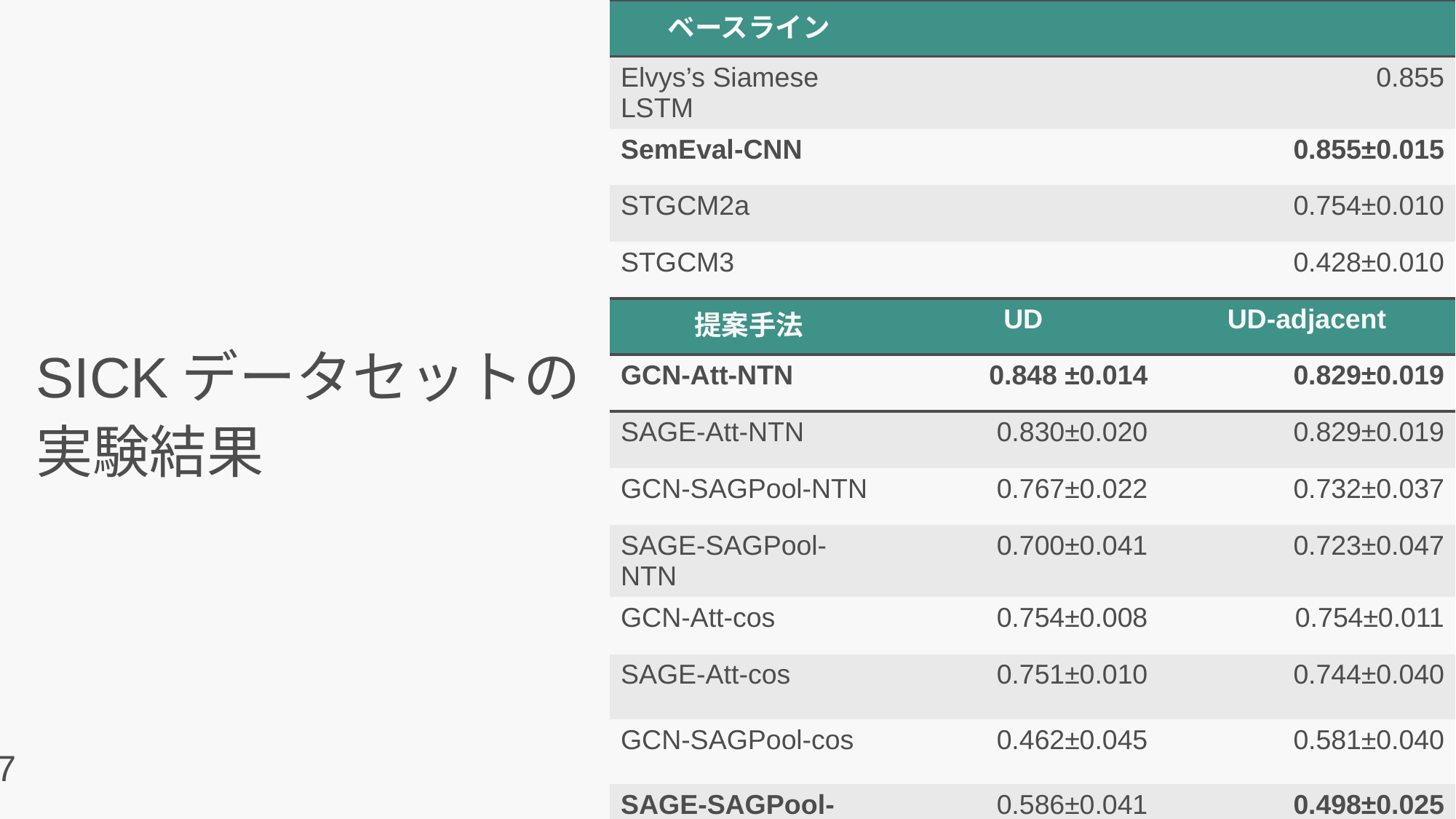

| ベースライン |  |  |
| --- | --- | --- |
| Elvys’s Siamese LSTM | 0.855 |  |
| SemEval-CNN | 0.855±0.015 |  |
| STGCM2a | 0.754±0.010 |  |
| STGCM3 | 0.428±0.010 |  |
| 提案手法 | UD | UD-adjacent |
| GCN-Att-NTN | 0.848 ±0.014 | 0.829±0.019 |
| SAGE-Att-NTN | 0.830±0.020 | 0.829±0.019 |
| GCN-SAGPool-NTN | 0.767±0.022 | 0.732±0.037 |
| SAGE-SAGPool-NTN | 0.700±0.041 | 0.723±0.047 |
| GCN-Att-cos | 0.754±0.008 | 0.754±0.011 |
| SAGE-Att-cos | 0.751±0.010 | 0.744±0.040 |
| GCN-SAGPool-cos | 0.462±0.045 | 0.581±0.040 |
| SAGE-SAGPool-cos | 0.586±0.041 | 0.498±0.025 |
SICKデータセットの実験結果